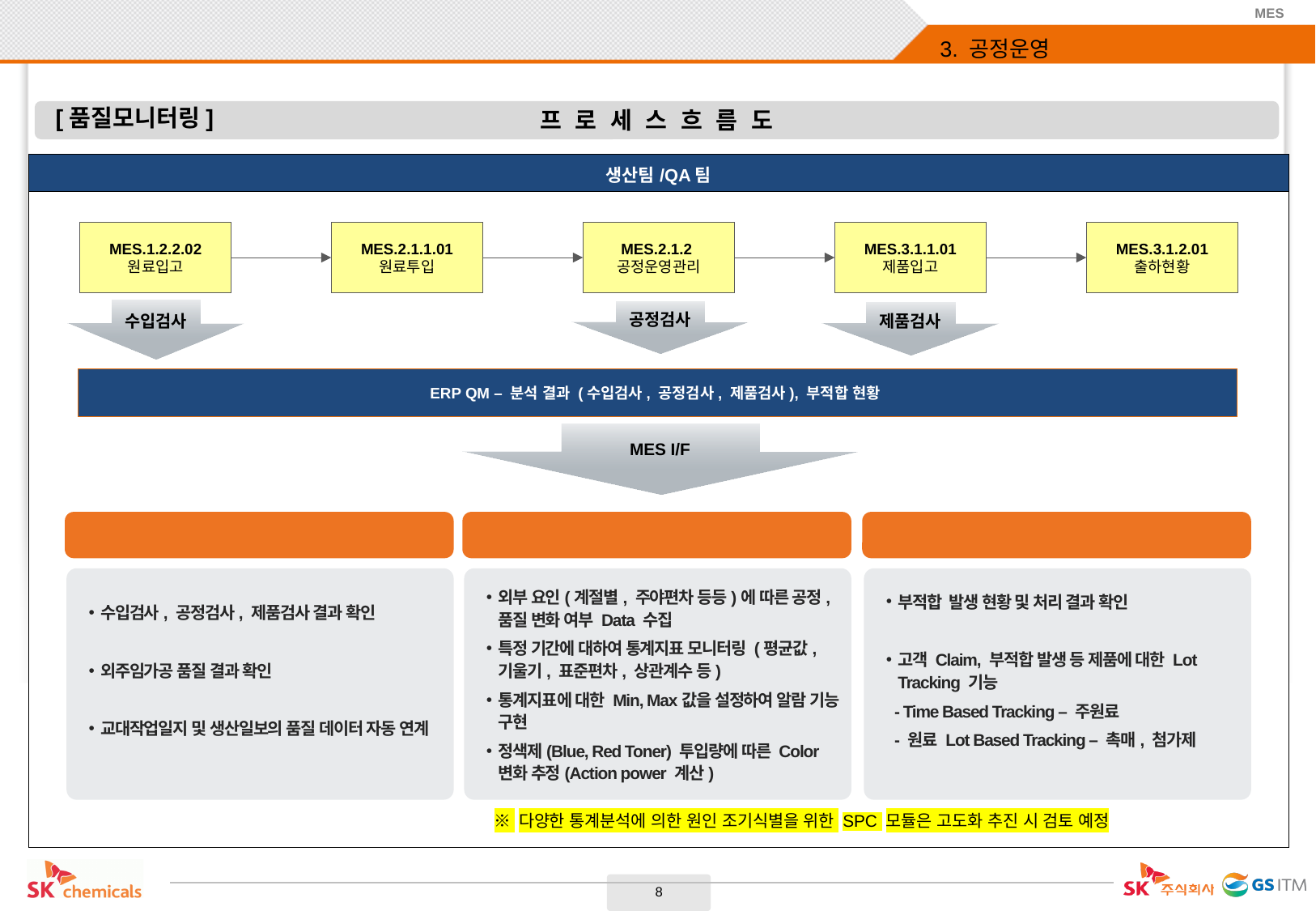

# 3. 공정운영
[품질모니터링]
| 생산팀/QA팀 |
| --- |
|  |
MES.1.2.2.02
원료입고
MES.2.1.1.01
원료투입
MES.2.1.2
공정운영관리
MES.3.1.1.01
제품입고
MES.3.1.2.01
출하현황
수입검사
공정검사
제품검사
ERP QM – 분석 결과 (수입검사, 공정검사, 제품검사), 부적합 현황
MES I/F
품질 결과 확인 및 모니터링
품질 통계 및 예측
부적합 현황 및  Lot Tracking
수입검사, 공정검사, 제품검사 결과 확인

외주임가공 품질 결과 확인

교대작업일지 및 생산일보의 품질 데이터 자동 연계

외부 요인(계절별, 주야편차 등등)에 따른 공정,품질 변화 여부 Data 수집
특정 기간에 대하여 통계지표 모니터링 (평균값, 기울기, 표준편차, 상관계수 등)
통계지표에 대한 Min, Max값을 설정하여 알람 기능 구현
정색제(Blue, Red Toner) 투입량에 따른 Color 변화 추정(Action power 계산)
부적합  발생 현황 및 처리 결과 확인

고객 Claim, 부적합 발생 등 제품에 대한 Lot Tracking 기능
  - Time Based Tracking – 주원료
  - 원료 Lot Based Tracking – 촉매, 첨가제

※ 다양한 통계분석에 의한 원인 조기식별을 위한 SPC 모듈은 고도화 추진 시 검토 예정